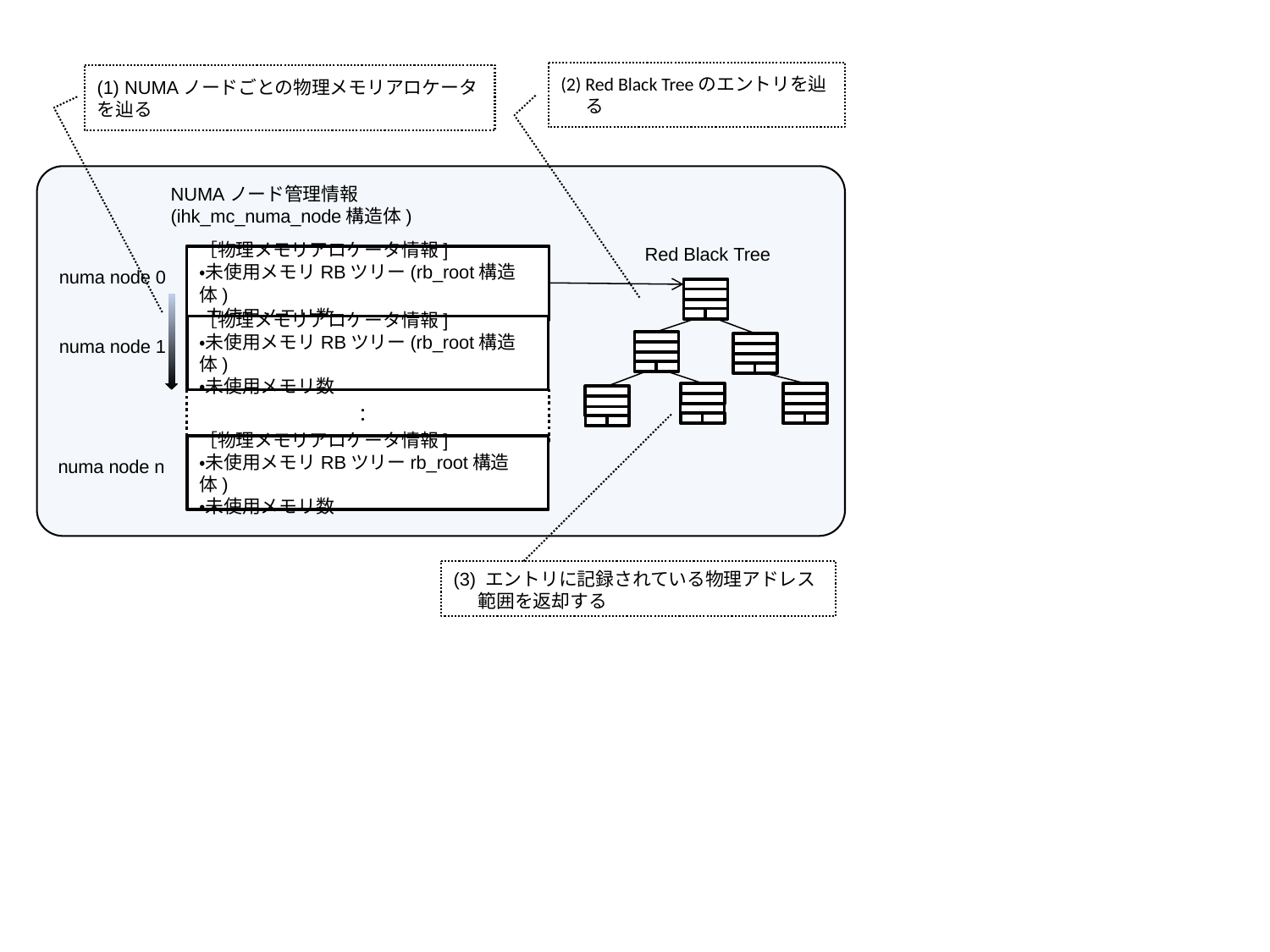

(2) Red Black Treeのエントリを辿る
(1) NUMAノードごとの物理メモリアロケータを辿る
NUMAノード管理情報
(ihk_mc_numa_node構造体)

Red Black Tree

［物理メモリアロケータ情報]
・未使用メモリRBツリー(rb_root構造体)
・未使用メモリ数
numa node 0

［物理メモリアロケータ情報]
・未使用メモリRBツリー(rb_root構造体)
・未使用メモリ数
numa node 1
：
［物理メモリアロケータ情報]
・未使用メモリRBツリーrb_root構造体)
・未使用メモリ数
numa node n
(3) エントリに記録されている物理アドレス範囲を返却する